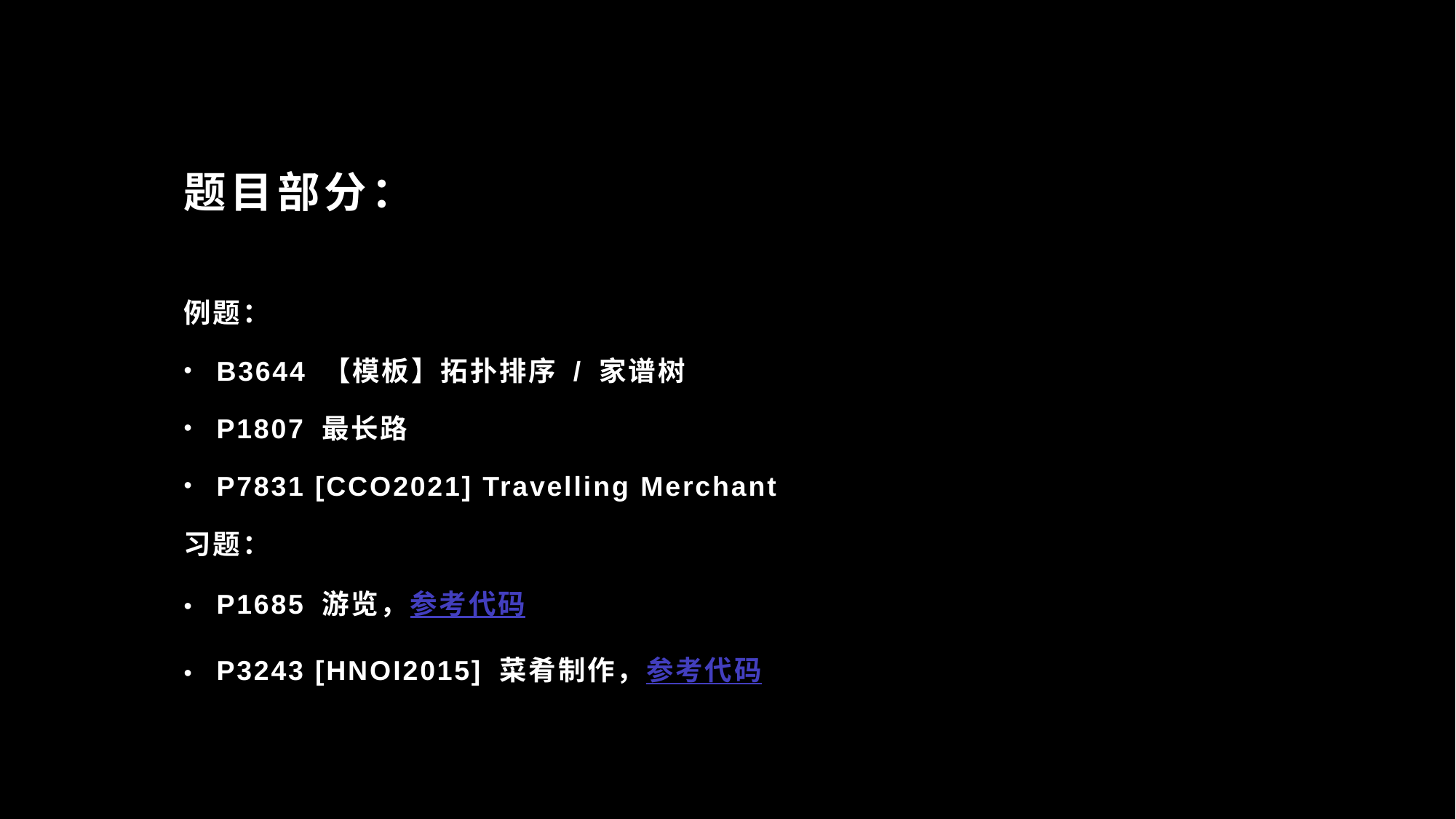

# 题目部分：
例题：
B3644 【模板】拓扑排序 / 家谱树
P1807 最长路
P7831 [CCO2021] Travelling Merchant
习题：
P1685 游览，参考代码
P3243 [HNOI2015] 菜肴制作，参考代码